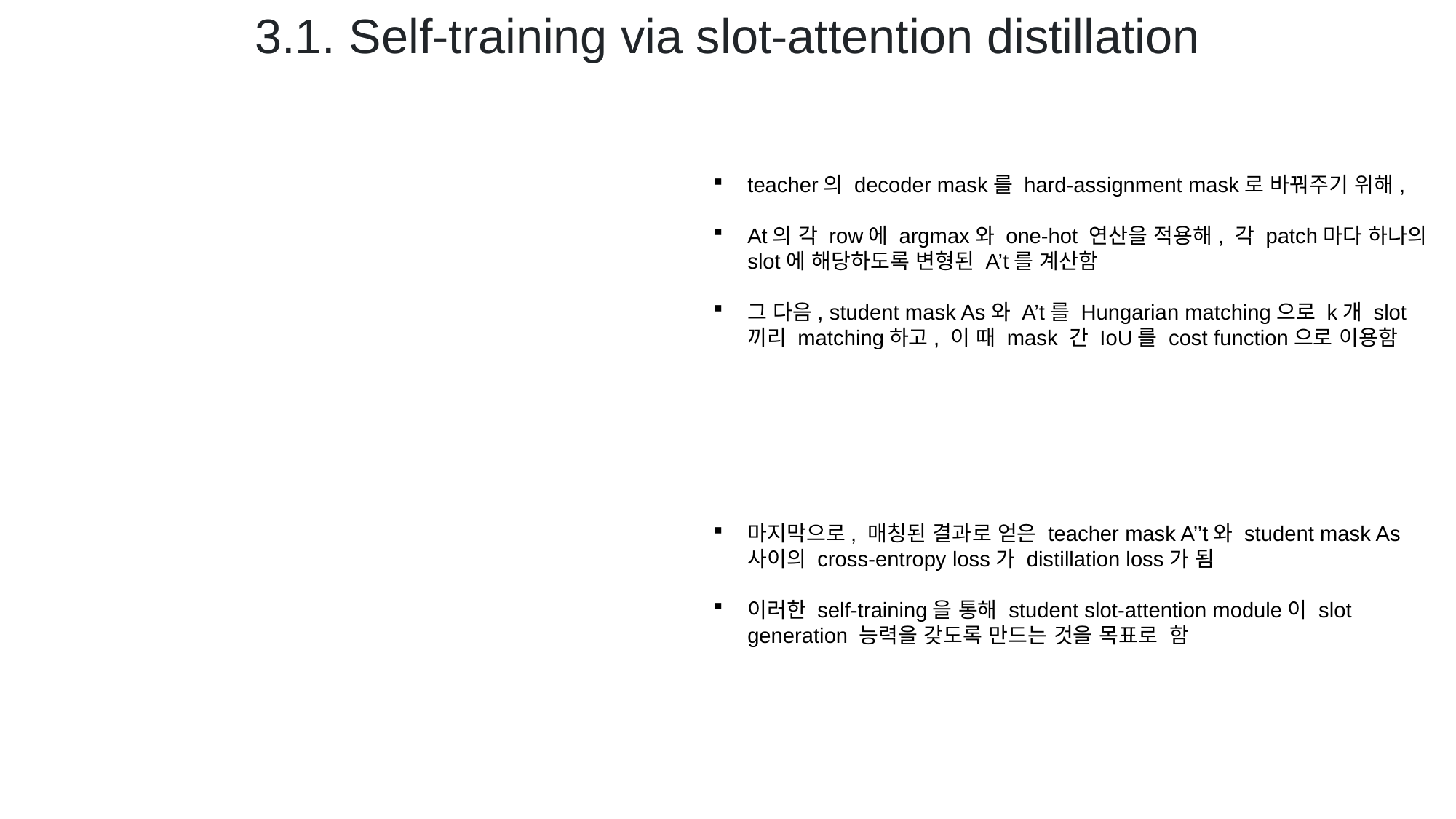

3.1. Self-training via slot-attention distillation
teacher의 decoder mask를 hard-assignment mask로 바꿔주기 위해,

At의 각 row에 argmax와 one-hot 연산을 적용해, 각 patch마다 하나의 slot에 해당하도록 변형된 A’t를 계산함

그 다음, student mask As와 A’t를 Hungarian matching으로 k개 slot끼리 matching하고, 이 때 mask 간 IoU를 cost function으로 이용함

마지막으로, 매칭된 결과로 얻은 teacher mask A’’t와 student mask As 사이의 cross-entropy loss가 distillation loss가 됨

이러한 self-training을 통해 student slot-attention module이 slot generation 능력을 갖도록 만드는 것을 목표로  함